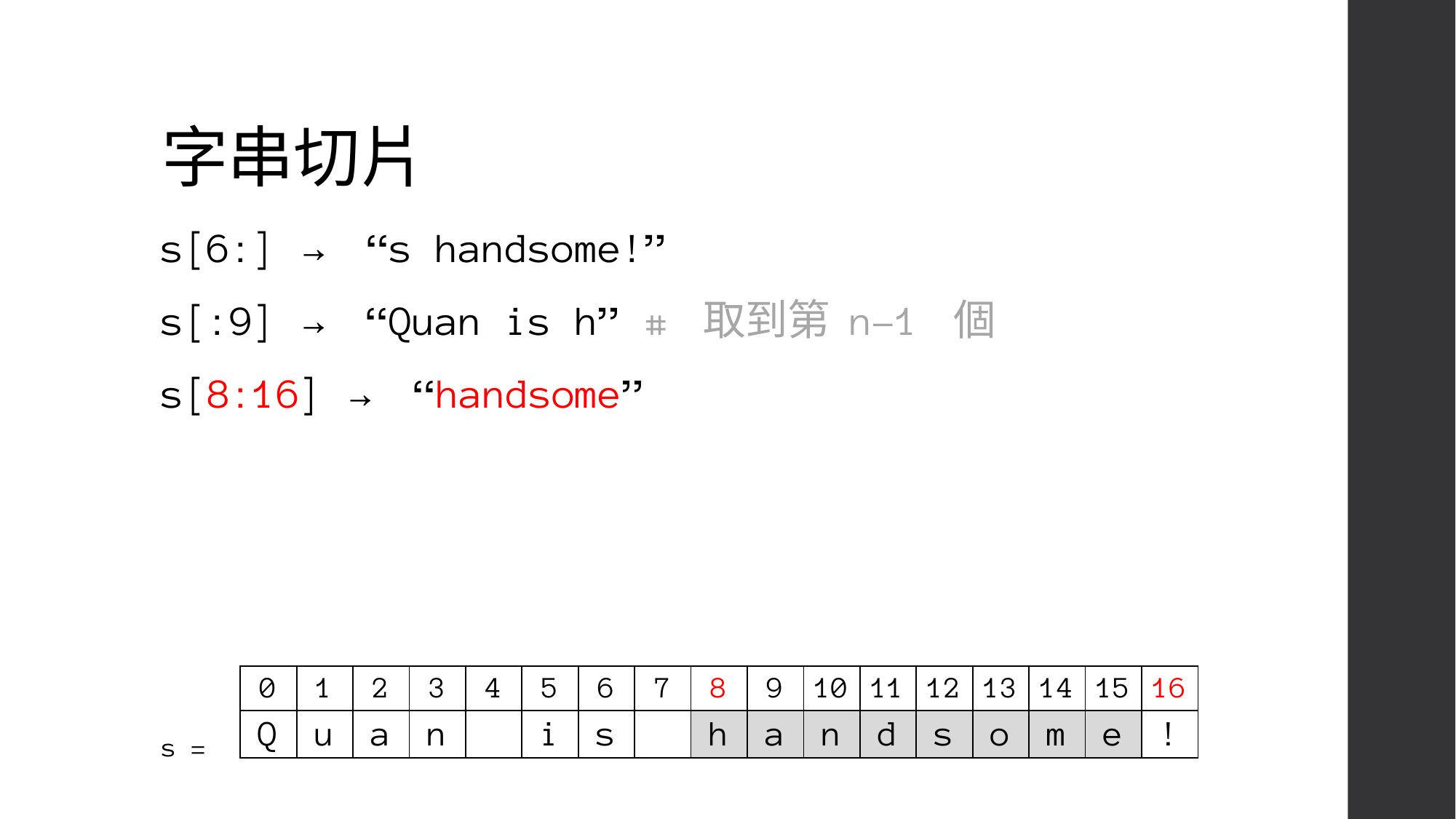

# 字串切片
s[6:] → “s handsome!”
s[:9] → “Quan is h” # 取到第 n-1 個
s[8:16] → “handsome”
| 0 | 1 | 2 | 3 | 4 | 5 | 6 | 7 | 8 | 9 | 10 | 11 | 12 | 13 | 14 | 15 | 16 |
| --- | --- | --- | --- | --- | --- | --- | --- | --- | --- | --- | --- | --- | --- | --- | --- | --- |
| Q | u | a | n |  | i | s |  | h | a | n | d | s | o | m | e | ! |
s =